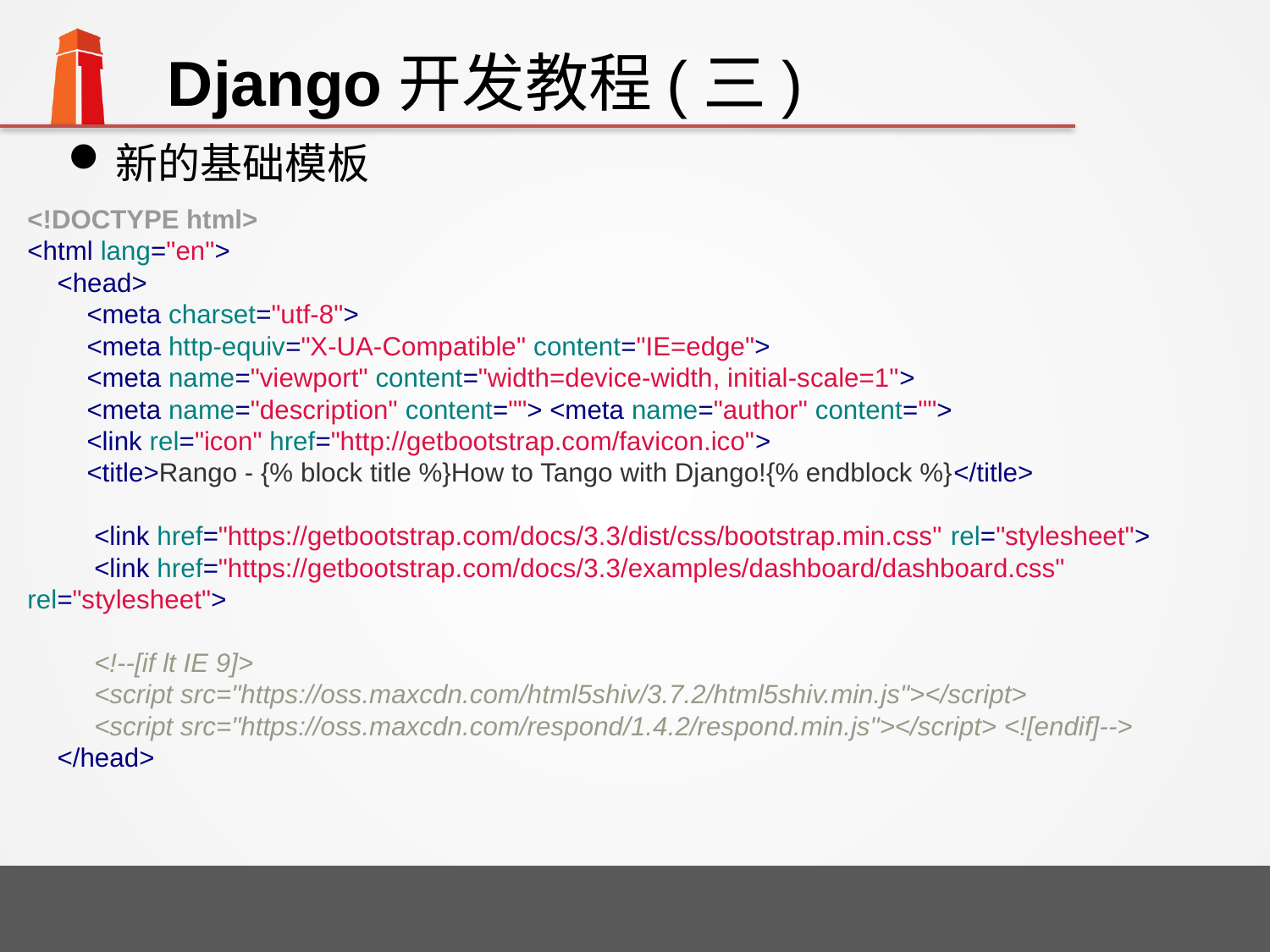

# Django开发教程(三)
新的基础模板
<!DOCTYPE html>
<html lang="en">
    <head>
        <meta charset="utf-8">
        <meta http-equiv="X-UA-Compatible" content="IE=edge">
        <meta name="viewport" content="width=device-width, initial-scale=1">
        <meta name="description" content=""> <meta name="author" content="">
        <link rel="icon" href="http://getbootstrap.com/favicon.ico">
        <title>Rango - {% block title %}How to Tango with Django!{% endblock %}</title>

         <link href="https://getbootstrap.com/docs/3.3/dist/css/bootstrap.min.css" rel="stylesheet">
         <link href="https://getbootstrap.com/docs/3.3/examples/dashboard/dashboard.css" rel="stylesheet">

         <!--[if lt IE 9]>
         <script src="https://oss.maxcdn.com/html5shiv/3.7.2/html5shiv.min.js"></script>
         <script src="https://oss.maxcdn.com/respond/1.4.2/respond.min.js"></script> <![endif]-->
    </head>